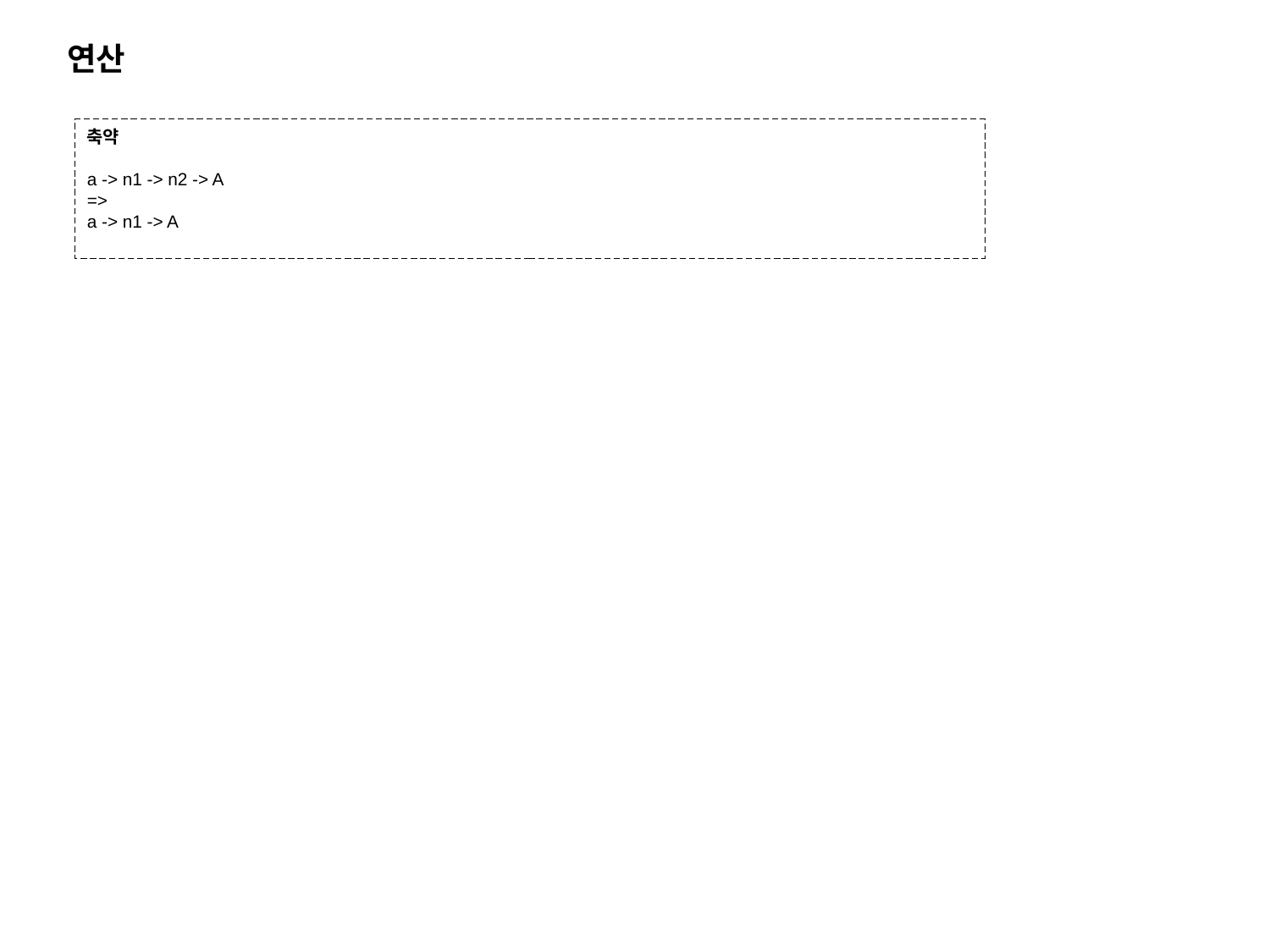

연산
축약

a -> n1 -> n2 -> A
=>
a -> n1 -> A